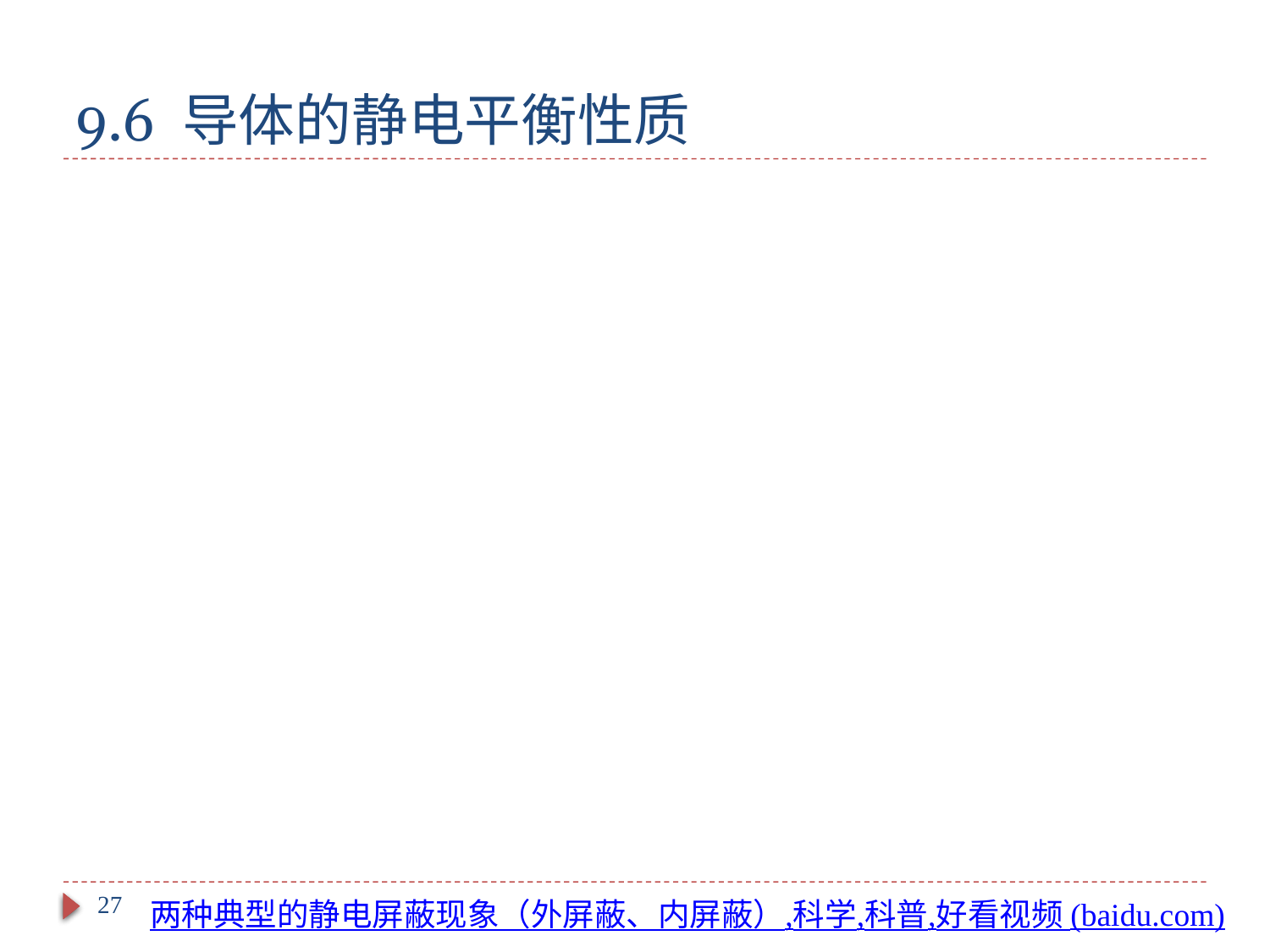

# 9.6 导体的静电平衡性质
27
两种典型的静电屏蔽现象（外屏蔽、内屏蔽）,科学,科普,好看视频 (baidu.com)